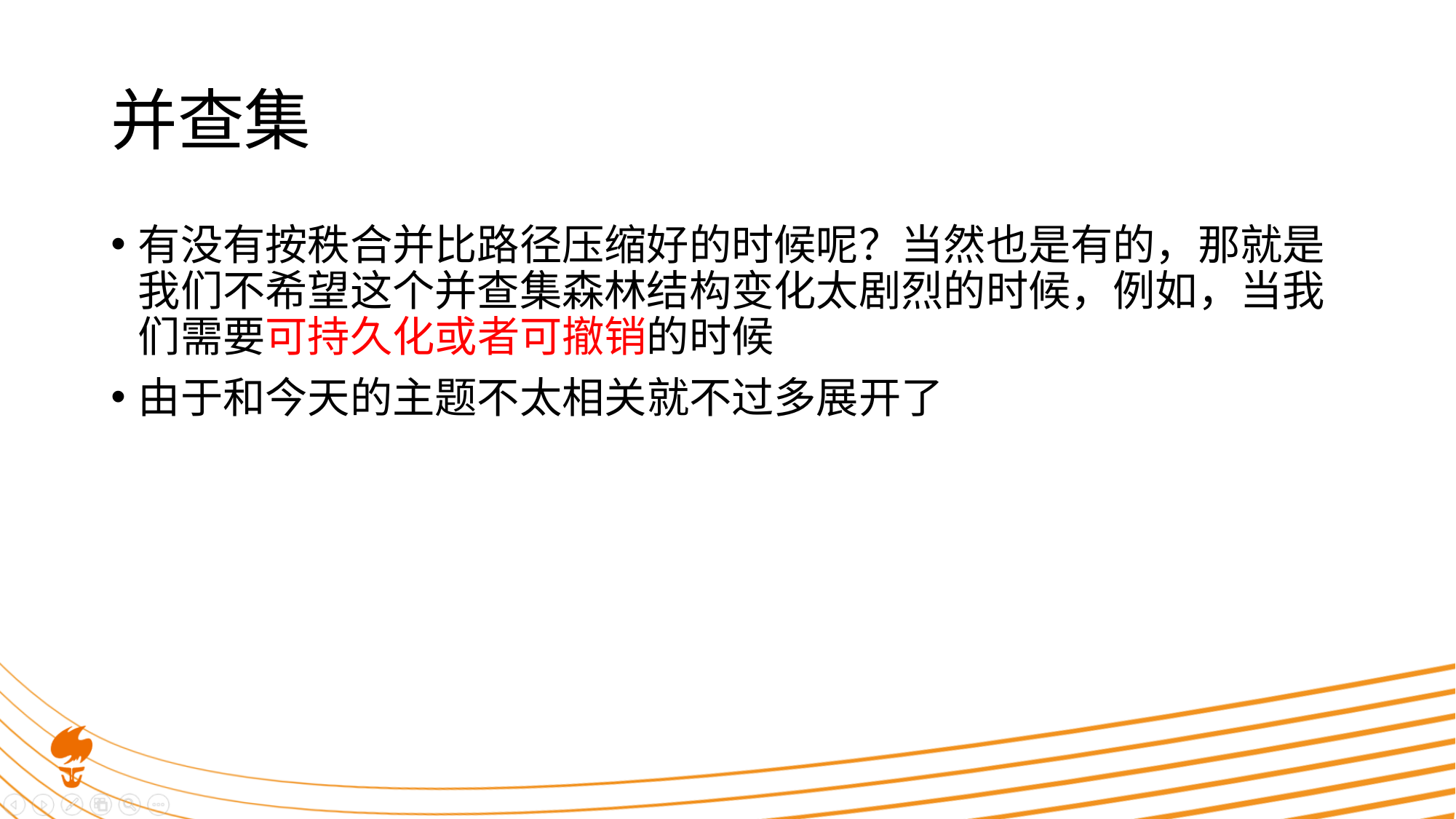

# 并查集
有没有按秩合并比路径压缩好的时候呢？当然也是有的，那就是我们不希望这个并查集森林结构变化太剧烈的时候，例如，当我们需要可持久化或者可撤销的时候
由于和今天的主题不太相关就不过多展开了